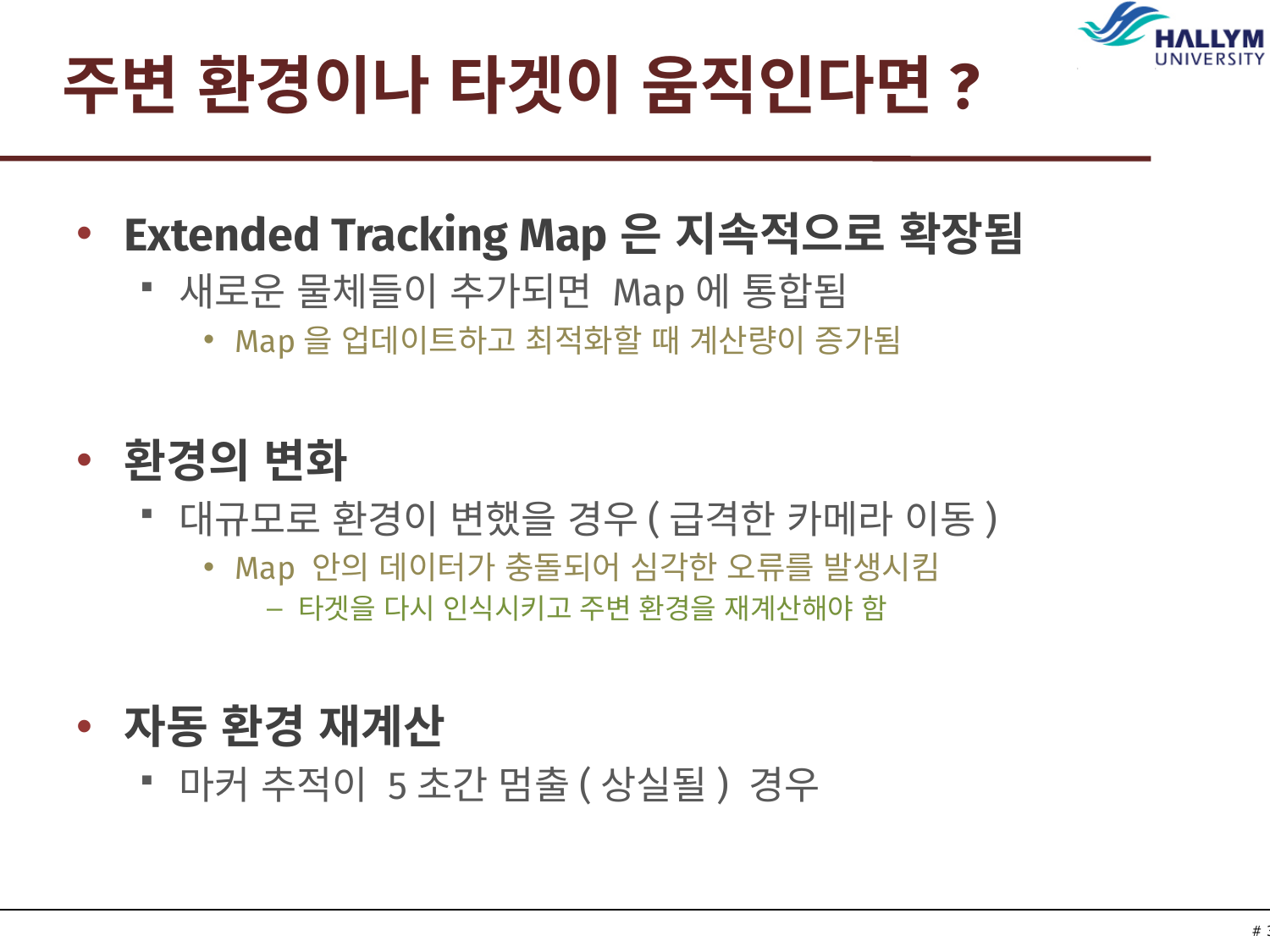

# 주변 환경이나 타겟이 움직인다면?
Extended Tracking Map은 지속적으로 확장됨
새로운 물체들이 추가되면 Map에 통합됨
Map을 업데이트하고 최적화할 때 계산량이 증가됨

환경의 변화
대규모로 환경이 변했을 경우(급격한 카메라 이동)
Map 안의 데이터가 충돌되어 심각한 오류를 발생시킴
타겟을 다시 인식시키고 주변 환경을 재계산해야 함

자동 환경 재계산
마커 추적이 5초간 멈출(상실될) 경우